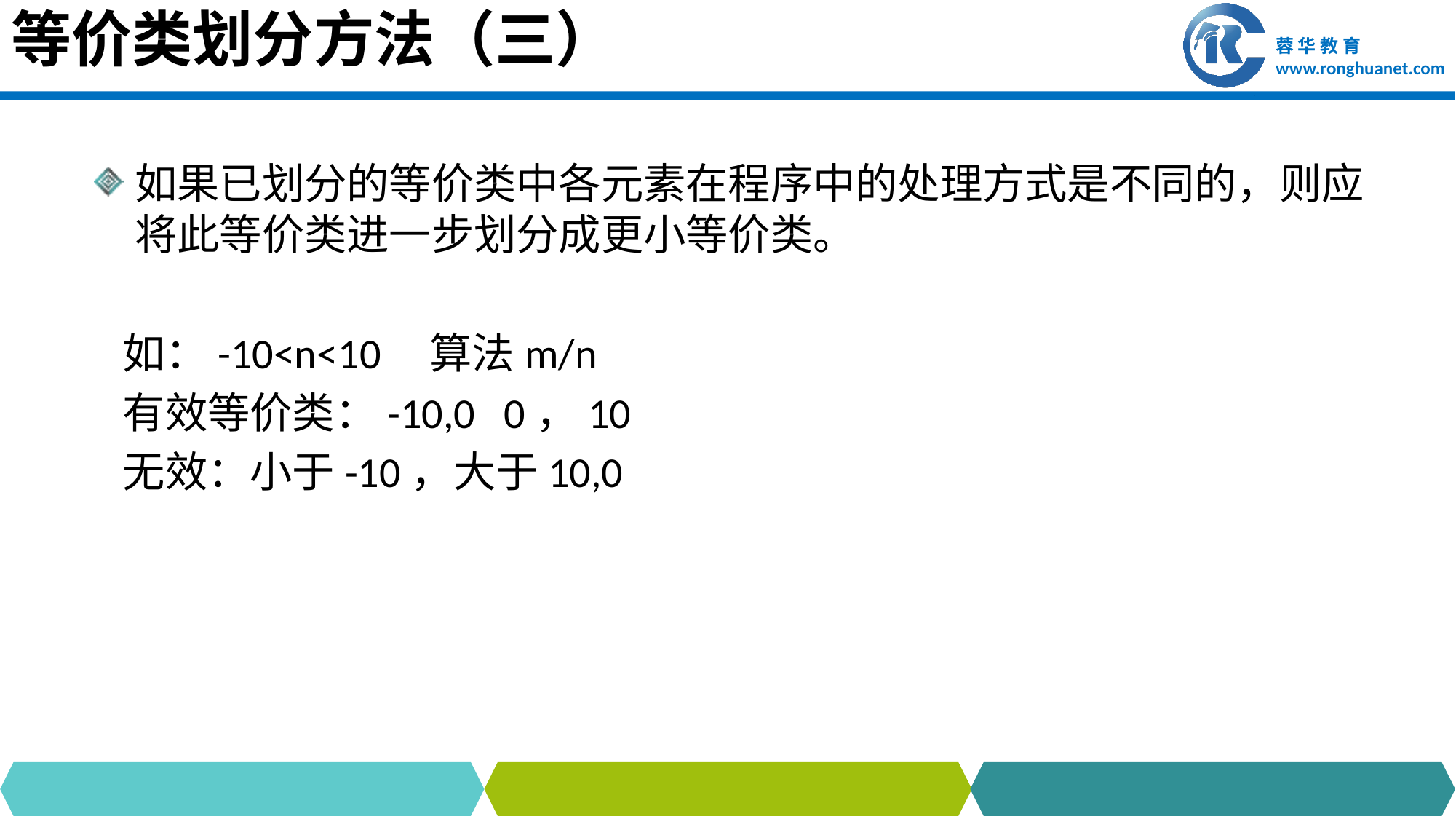

# 等价类划分方法（三）
如果已划分的等价类中各元素在程序中的处理方式是不同的，则应将此等价类进一步划分成更小等价类。

  如：-10<n<10    算法m/n
  有效等价类：-10,0   0，10
  无效：小于-10，大于10,0